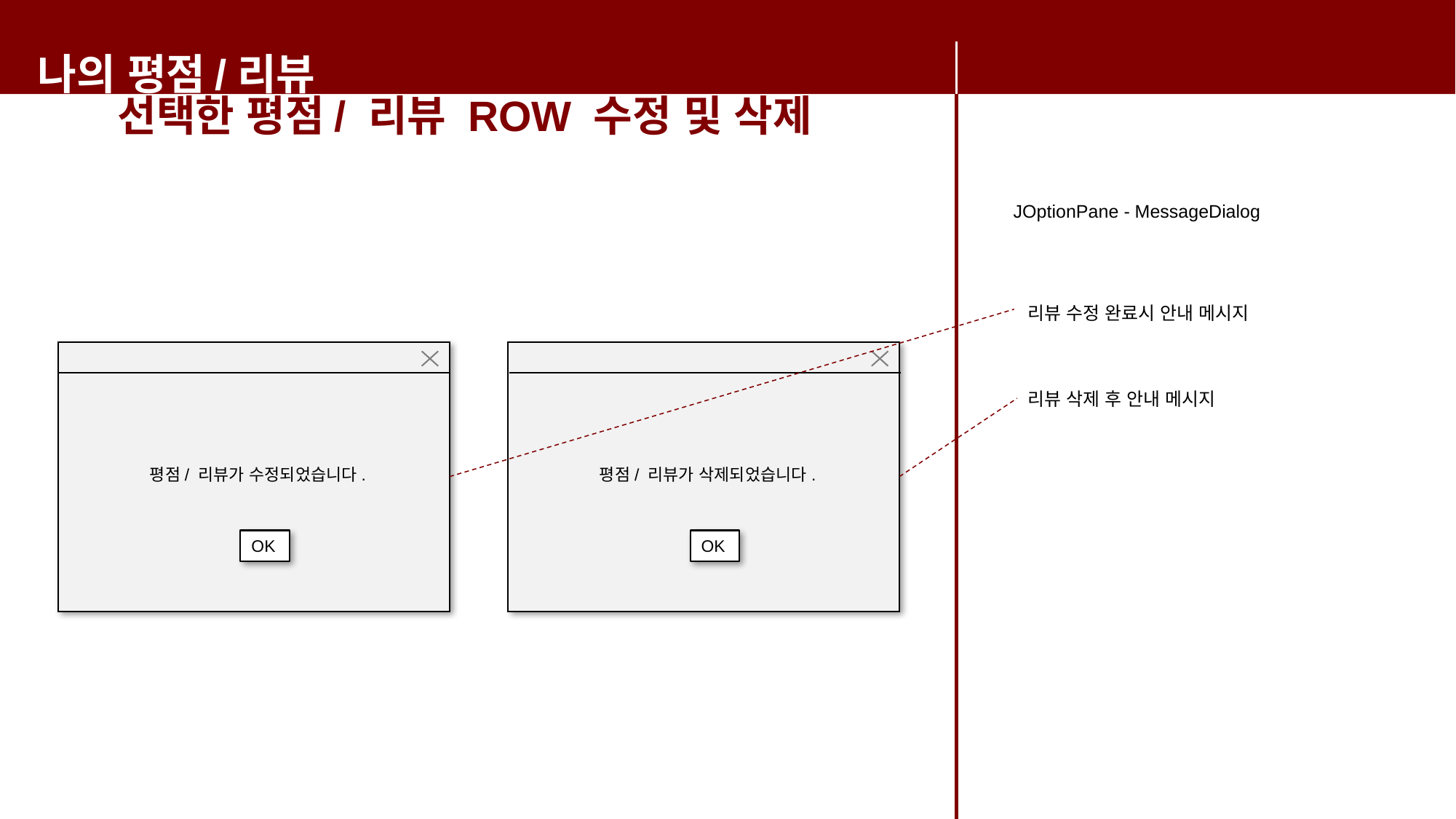

나의 평점/리뷰
선택한 평점/ 리뷰 ROW 수정 및 삭제
JOptionPane - MessageDialog
리뷰 수정 완료시 안내 메시지

리뷰 삭제 후 안내 메시지
평점/ 리뷰가 수정되었습니다.
평점/ 리뷰가 삭제되었습니다.
OK
OK